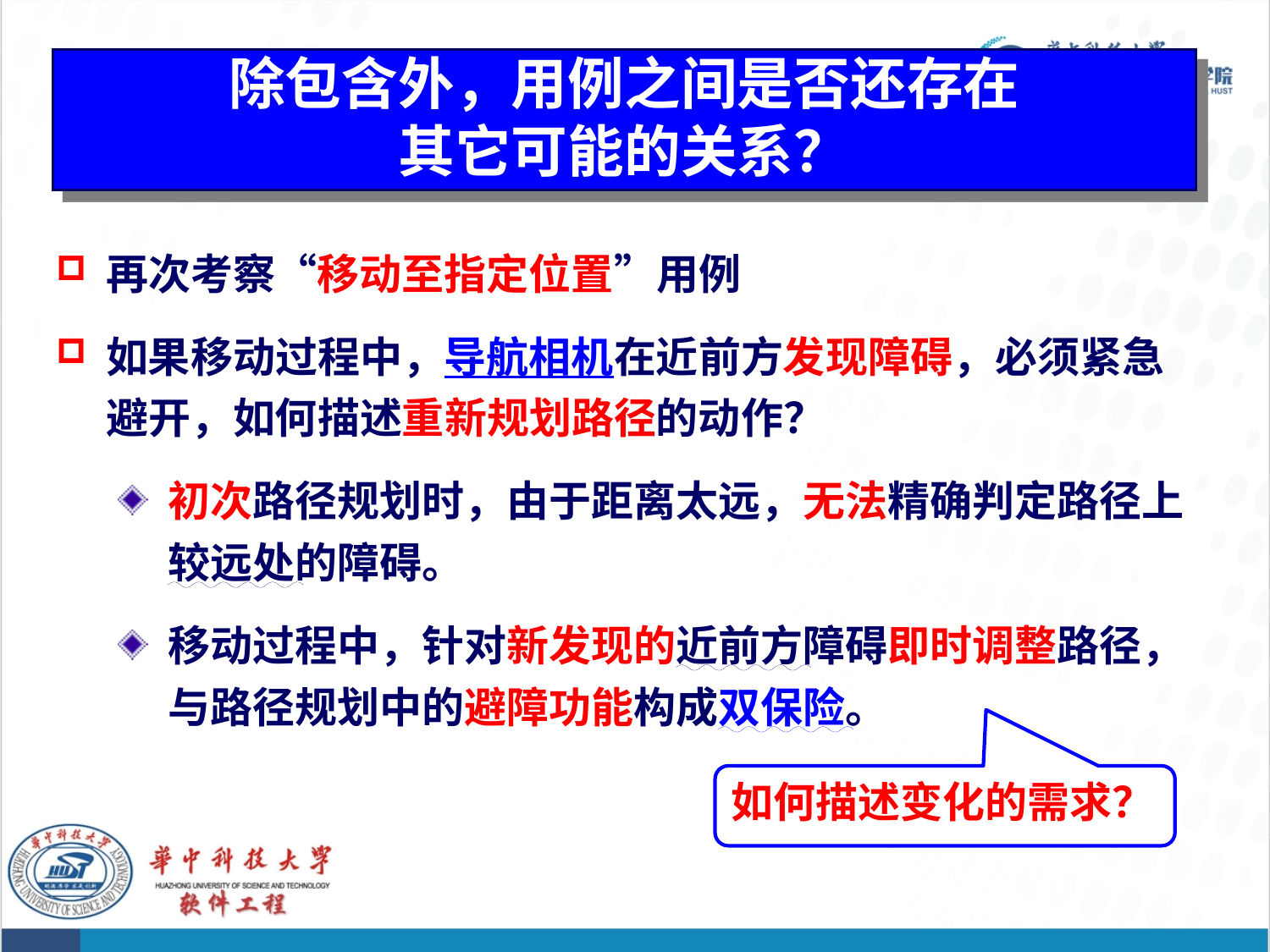

# 除包含外，用例之间是否还存在 其它可能的关系？
再次考察“移动至指定位置”用例
如果移动过程中，导航相机在近前方发现障碍，必须紧急避开，如何描述重新规划路径的动作？
初次路径规划时，由于距离太远，无法精确判定路径上较远处的障碍。
移动过程中，针对新发现的近前方障碍即时调整路径，与路径规划中的避障功能构成双保险。
如何描述变化的需求？